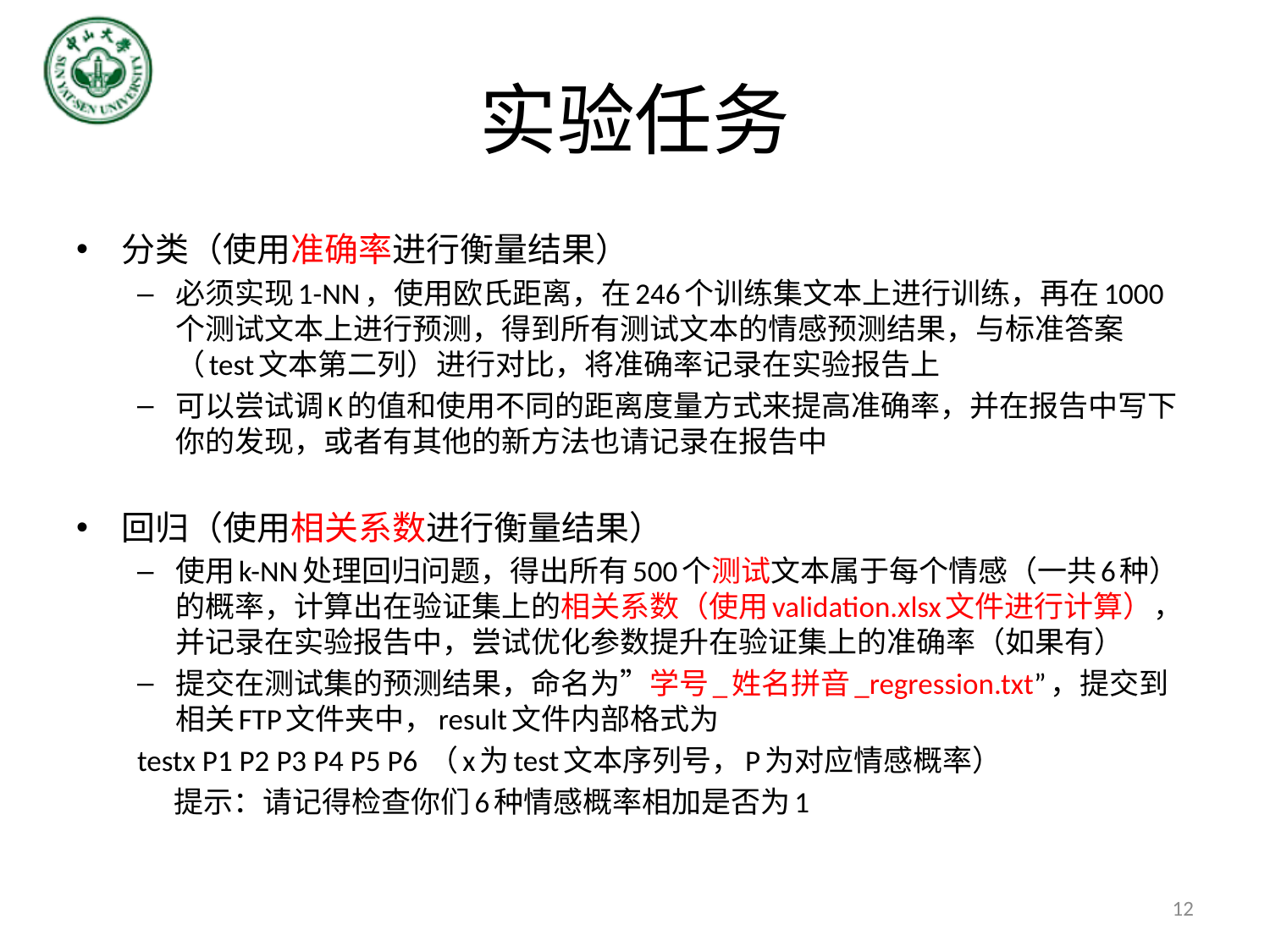

# 实验任务
分类（使用准确率进行衡量结果）
必须实现1-NN，使用欧氏距离，在246个训练集文本上进行训练，再在1000个测试文本上进行预测，得到所有测试文本的情感预测结果，与标准答案（test文本第二列）进行对比，将准确率记录在实验报告上
可以尝试调K的值和使用不同的距离度量方式来提高准确率，并在报告中写下你的发现，或者有其他的新方法也请记录在报告中

回归（使用相关系数进行衡量结果）
使用k-NN处理回归问题，得出所有500个测试文本属于每个情感（一共6种）的概率，计算出在验证集上的相关系数（使用validation.xlsx文件进行计算），并记录在实验报告中，尝试优化参数提升在验证集上的准确率（如果有）
提交在测试集的预测结果，命名为”学号_姓名拼音_regression.txt”，提交到相关FTP文件夹中，result文件内部格式为
	testx P1 P2 P3 P4 P5 P6 （x为test文本序列号，P为对应情感概率）
     提示：请记得检查你们6种情感概率相加是否为1
12